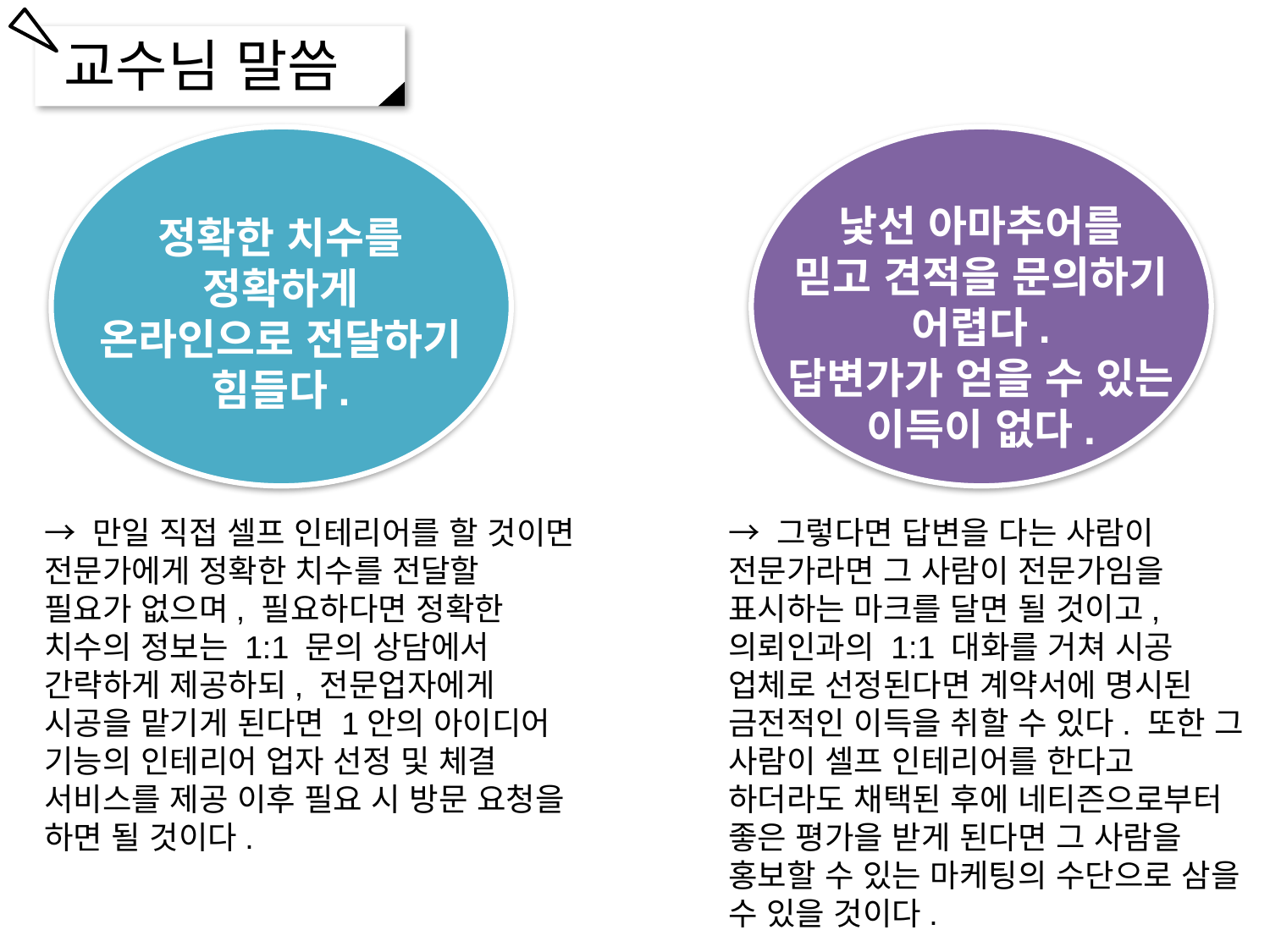

교수님 말씀

낯선 아마추어를
믿고 견적을 문의하기 어렵다.
답변가가 얻을 수 있는 이득이 없다.
정확한 치수를
정확하게
온라인으로 전달하기
힘들다.
→ 만일 직접 셀프 인테리어를 할 것이면 전문가에게 정확한 치수를 전달할 필요가 없으며, 필요하다면 정확한 치수의 정보는 1:1 문의 상담에서 간략하게 제공하되, 전문업자에게 시공을 맡기게 된다면 1안의 아이디어 기능의 인테리어 업자 선정 및 체결 서비스를 제공 이후 필요 시 방문 요청을 하면 될 것이다.
→ 그렇다면 답변을 다는 사람이 전문가라면 그 사람이 전문가임을 표시하는 마크를 달면 될 것이고, 의뢰인과의 1:1 대화를 거쳐 시공 업체로 선정된다면 계약서에 명시된 금전적인 이득을 취할 수 있다. 또한 그 사람이 셀프 인테리어를 한다고 하더라도 채택된 후에 네티즌으로부터 좋은 평가을 받게 된다면 그 사람을 홍보할 수 있는 마케팅의 수단으로 삼을 수 있을 것이다.